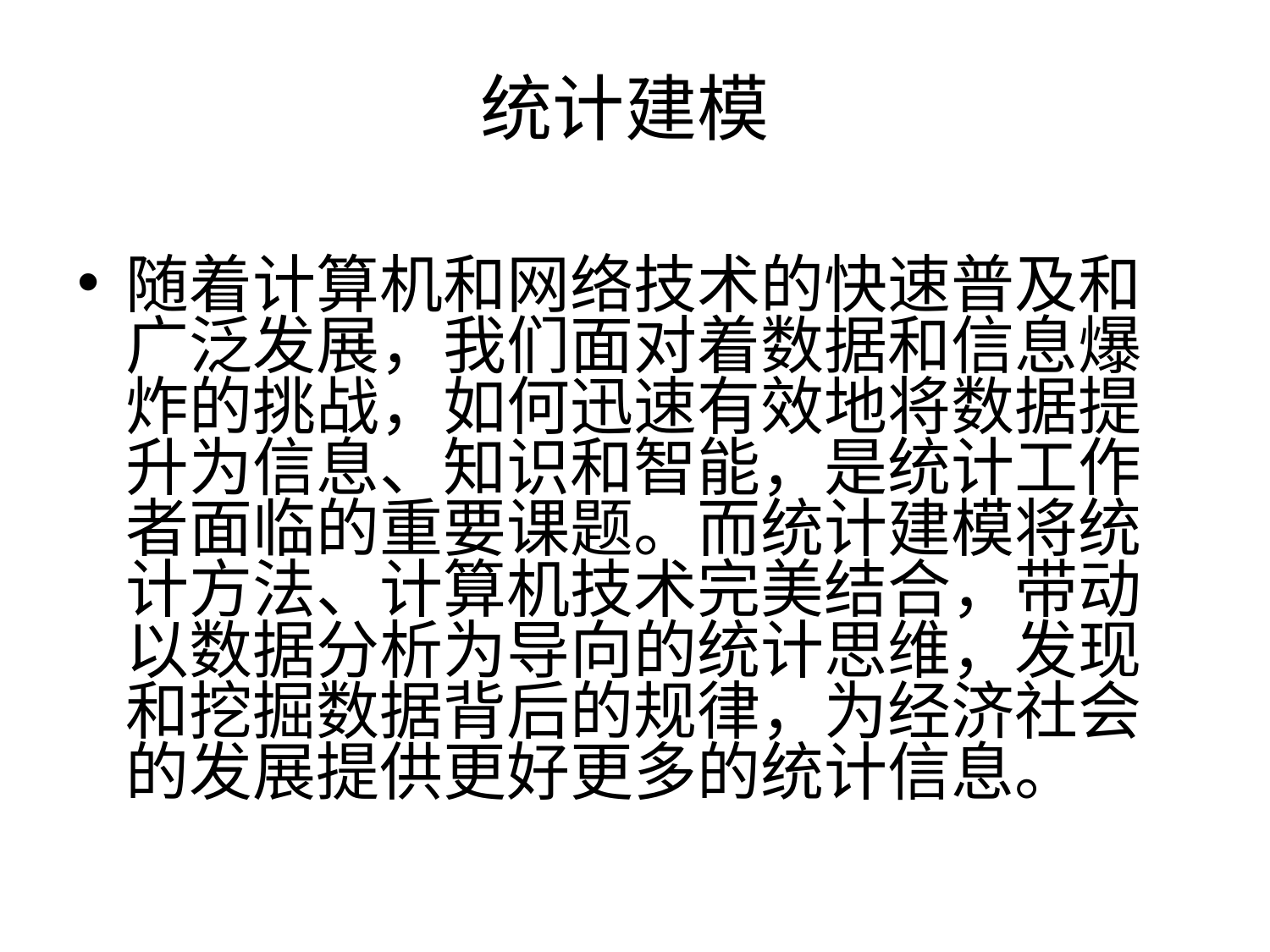

# 统计建模
随着计算机和网络技术的快速普及和广泛发展，我们面对着数据和信息爆炸的挑战，如何迅速有效地将数据提升为信息、知识和智能，是统计工作者面临的重要课题。而统计建模将统计方法、计算机技术完美结合，带动以数据分析为导向的统计思维，发现和挖掘数据背后的规律，为经济社会的发展提供更好更多的统计信息。